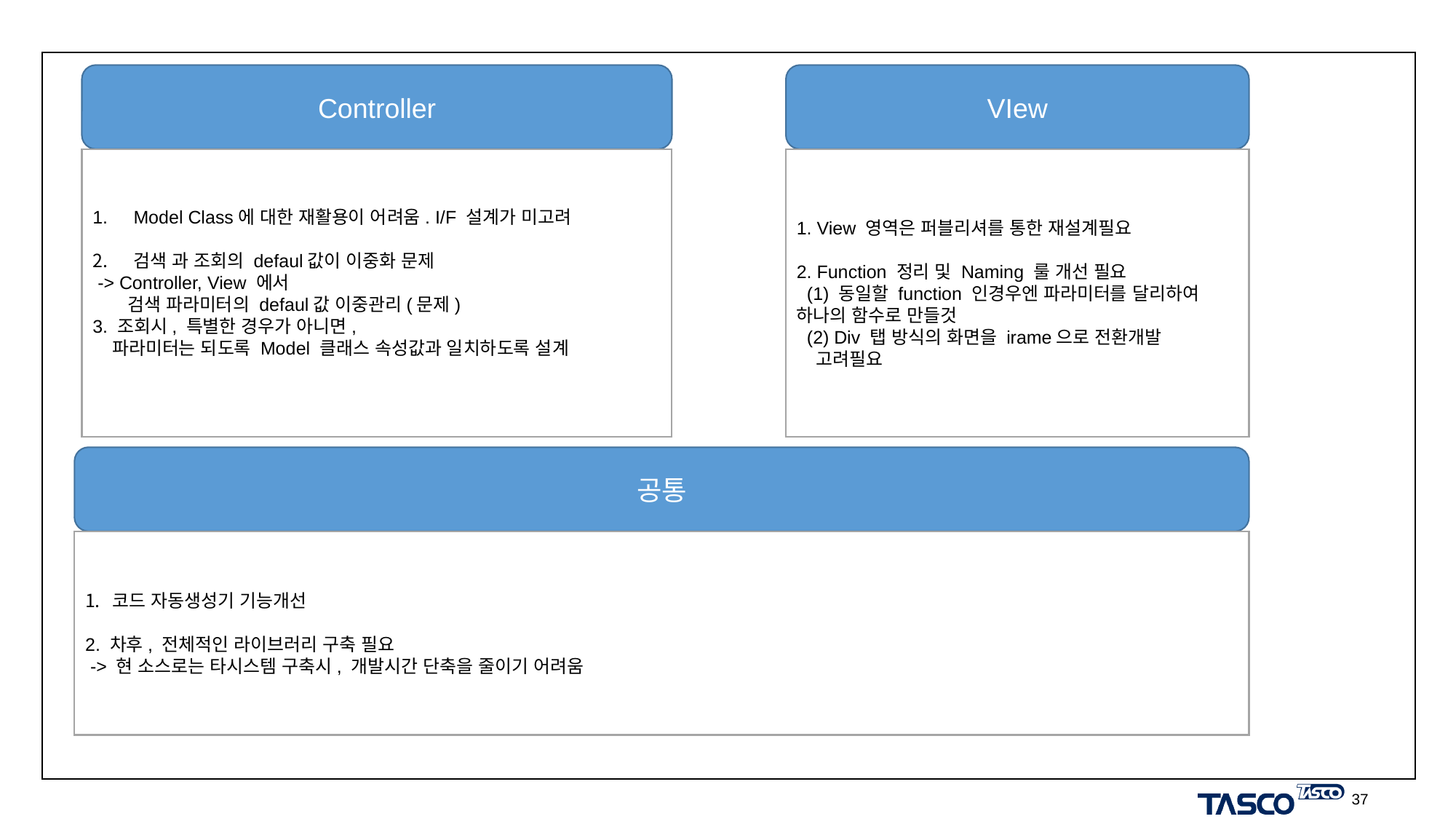

# 4. 현행 개선사항
Controller
VIew
Model Class에 대한 재활용이 어려움. I/F 설계가 미고려

검색 과 조회의 defaul값이 이중화 문제
 -> Controller, View 에서
      검색 파라미터의 defaul값 이중관리(문제)
3. 조회시, 특별한 경우가 아니면,
   파라미터는 되도록 Model 클래스 속성값과 일치하도록 설계

1. View 영역은 퍼블리셔를 통한 재설계필요

2. Function 정리 및 Naming 룰 개선 필요
  (1) 동일할 function 인경우엔 파라미터를 달리하여 하나의 함수로 만들것
  (2) Div 탭 방식의 화면을 irame으로 전환개발
   고려필요
공통
코드 자동생성기 기능개선

2. 차후, 전체적인 라이브러리 구축 필요
 -> 현 소스로는 타시스템 구축시, 개발시간 단축을 줄이기 어려움